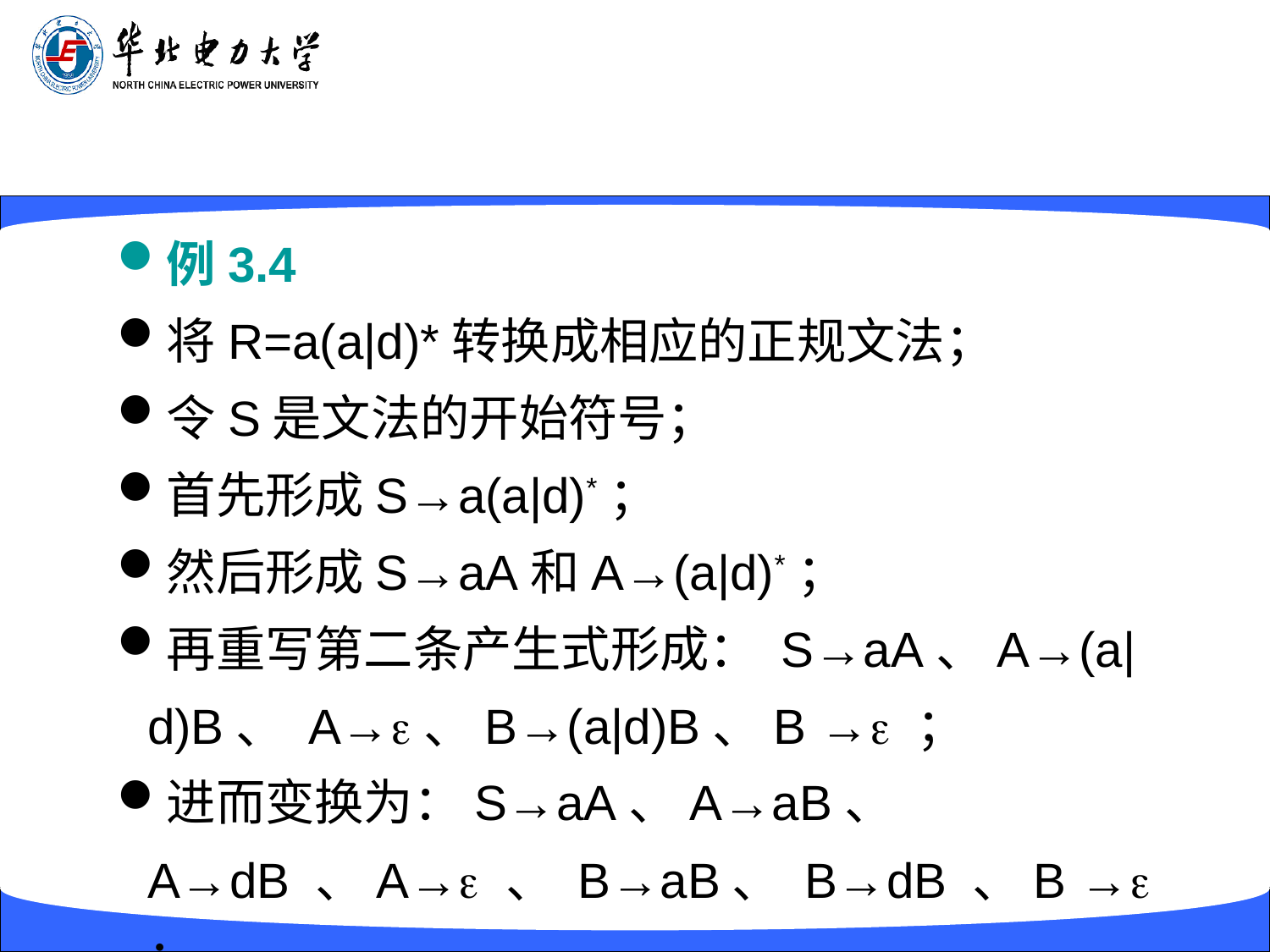

例3.4
将R=a(a|d)*转换成相应的正规文法；
令S是文法的开始符号；
首先形成S→a(a|d)*；
然后形成S→aA和A→(a|d)*；
再重写第二条产生式形成： S→aA、A→(a|d)B、 A→ε、B→(a|d)B、B →ε ；
进而变换为：S→aA、A→aB、 A→dB 、A→ε 、 B→aB、 B→dB 、B →ε ；